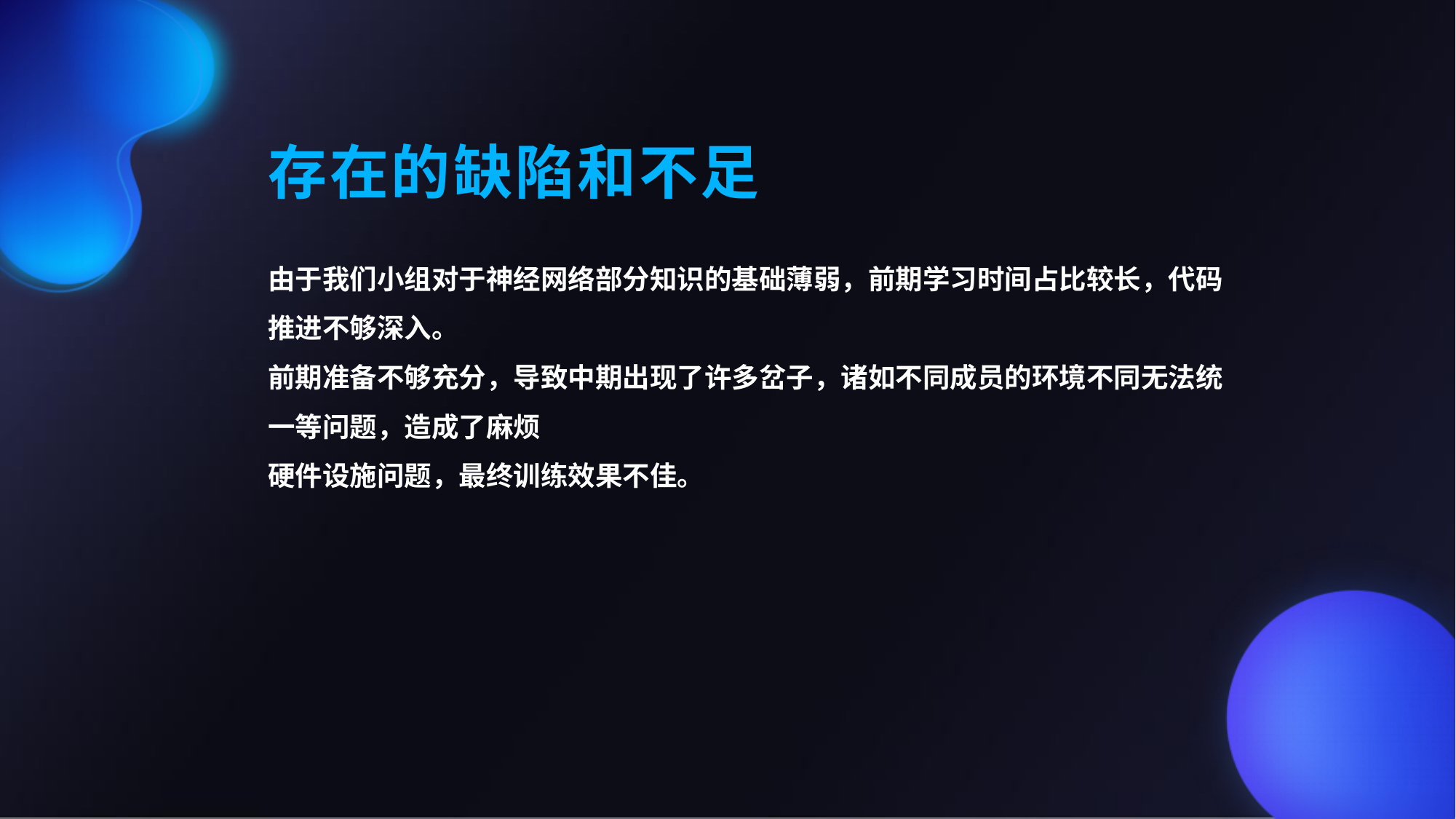

存在的缺陷和不足
由于我们小组对于神经网络部分知识的基础薄弱，前期学习时间占比较长，代码推进不够深入。
前期准备不够充分，导致中期出现了许多岔子，诸如不同成员的环境不同无法统一等问题，造成了麻烦
硬件设施问题，最终训练效果不佳。